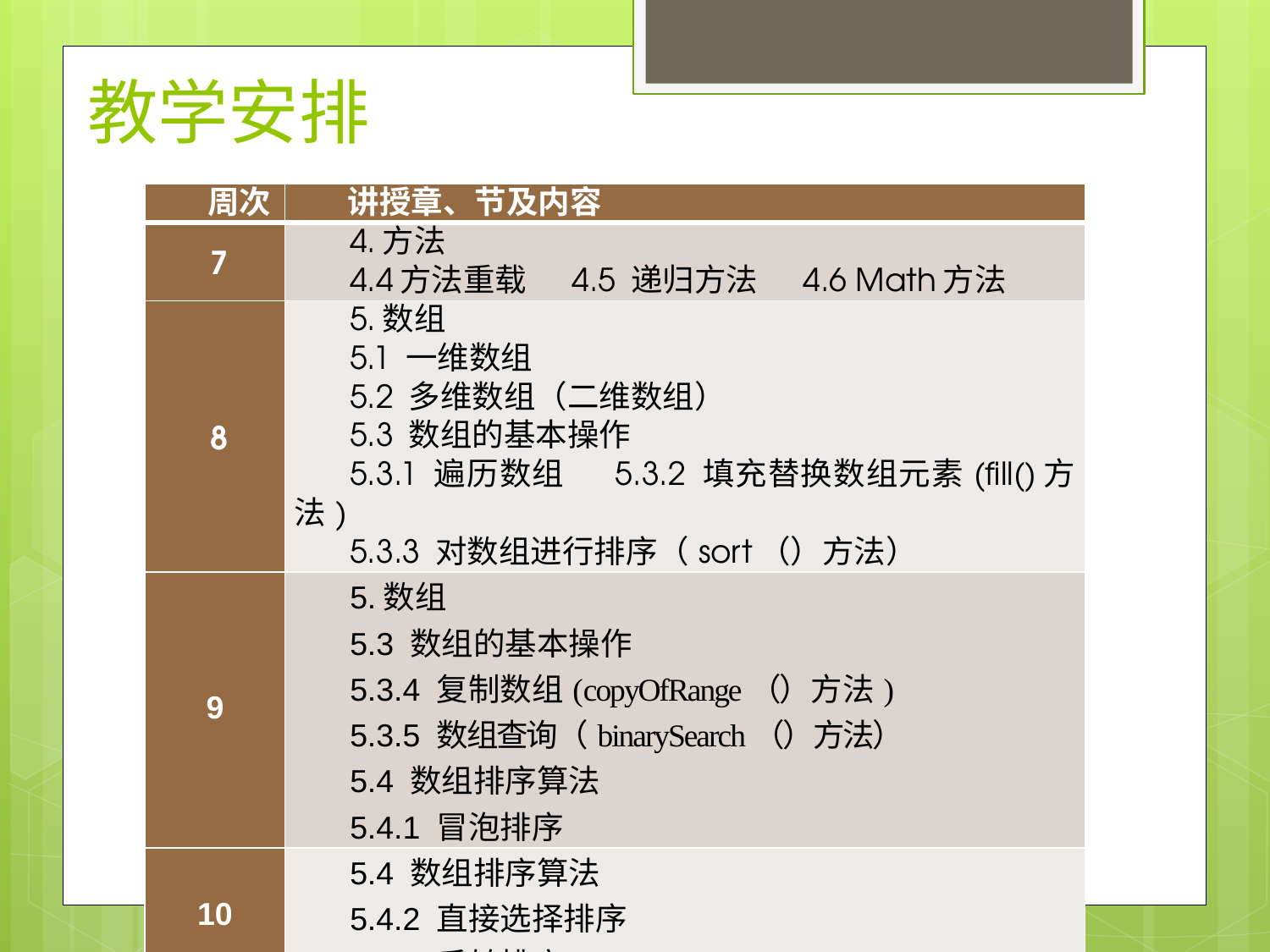

教学安排
| 周次 | 讲授章、节及内容 |
| --- | --- |
| 7 | 4.方法 4.4方法重载 4.5 递归方法 4.6 Math方法 |
| 8 | 5.数组 5.1 一维数组 5.2 多维数组（二维数组） 5.3 数组的基本操作 5.3.1 遍历数组 5.3.2 填充替换数组元素(fill()方法) 5.3.3 对数组进行排序（sort（）方法） |
| 9 | 5.数组 5.3 数组的基本操作 5.3.4 复制数组(copyOfRange（）方法) 5.3.5 数组查询（binarySearch（）方法） 5.4 数组排序算法 5.4.1 冒泡排序 |
| 10 | 5.4 数组排序算法 5.4.2 直接选择排序 5.4.3 反转排序 |